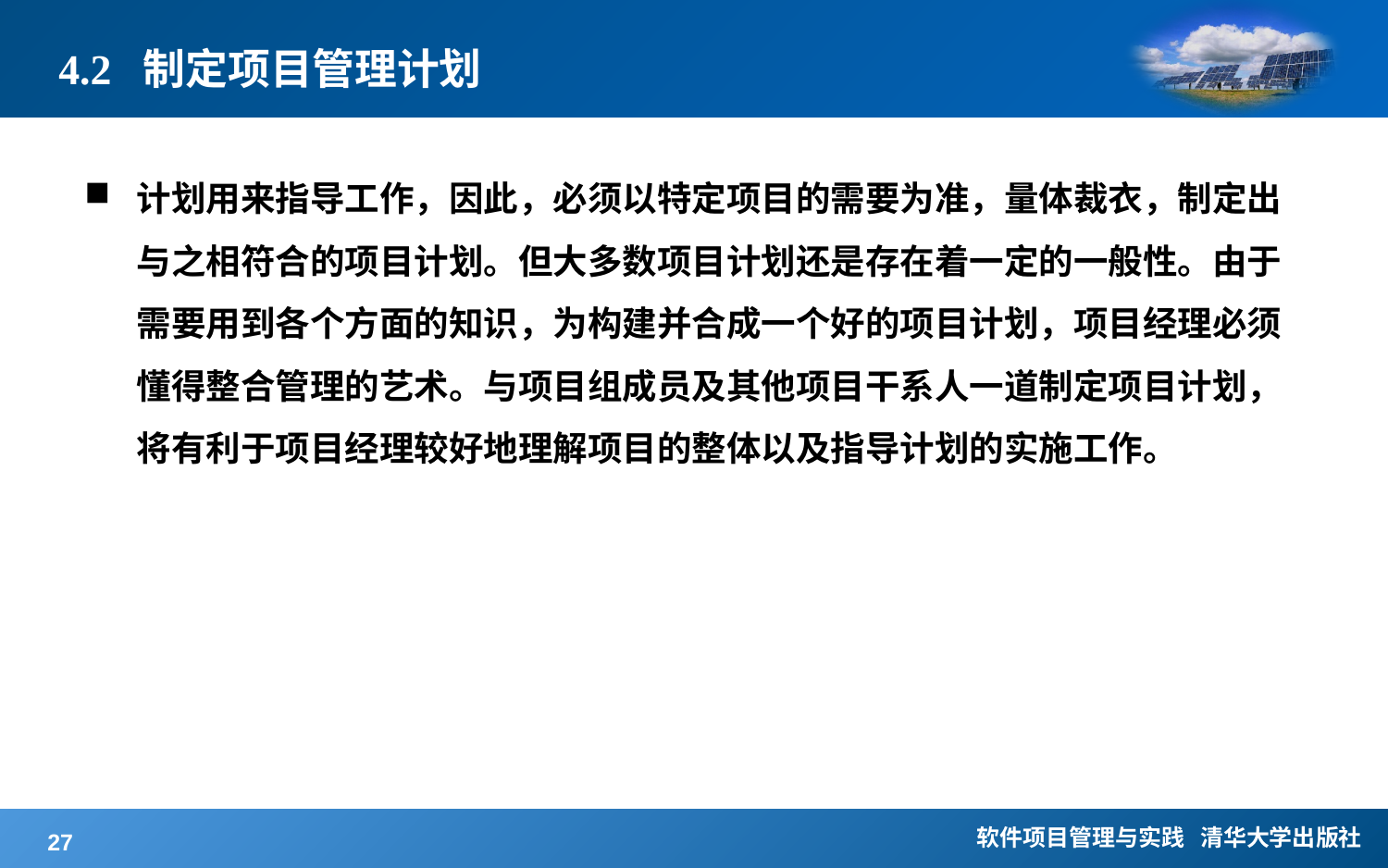

# 4.2  制定项目管理计划
计划用来指导工作，因此，必须以特定项目的需要为准，量体裁衣，制定出与之相符合的项目计划。但大多数项目计划还是存在着一定的一般性。由于需要用到各个方面的知识，为构建并合成一个好的项目计划，项目经理必须懂得整合管理的艺术。与项目组成员及其他项目干系人一道制定项目计划，将有利于项目经理较好地理解项目的整体以及指导计划的实施工作。